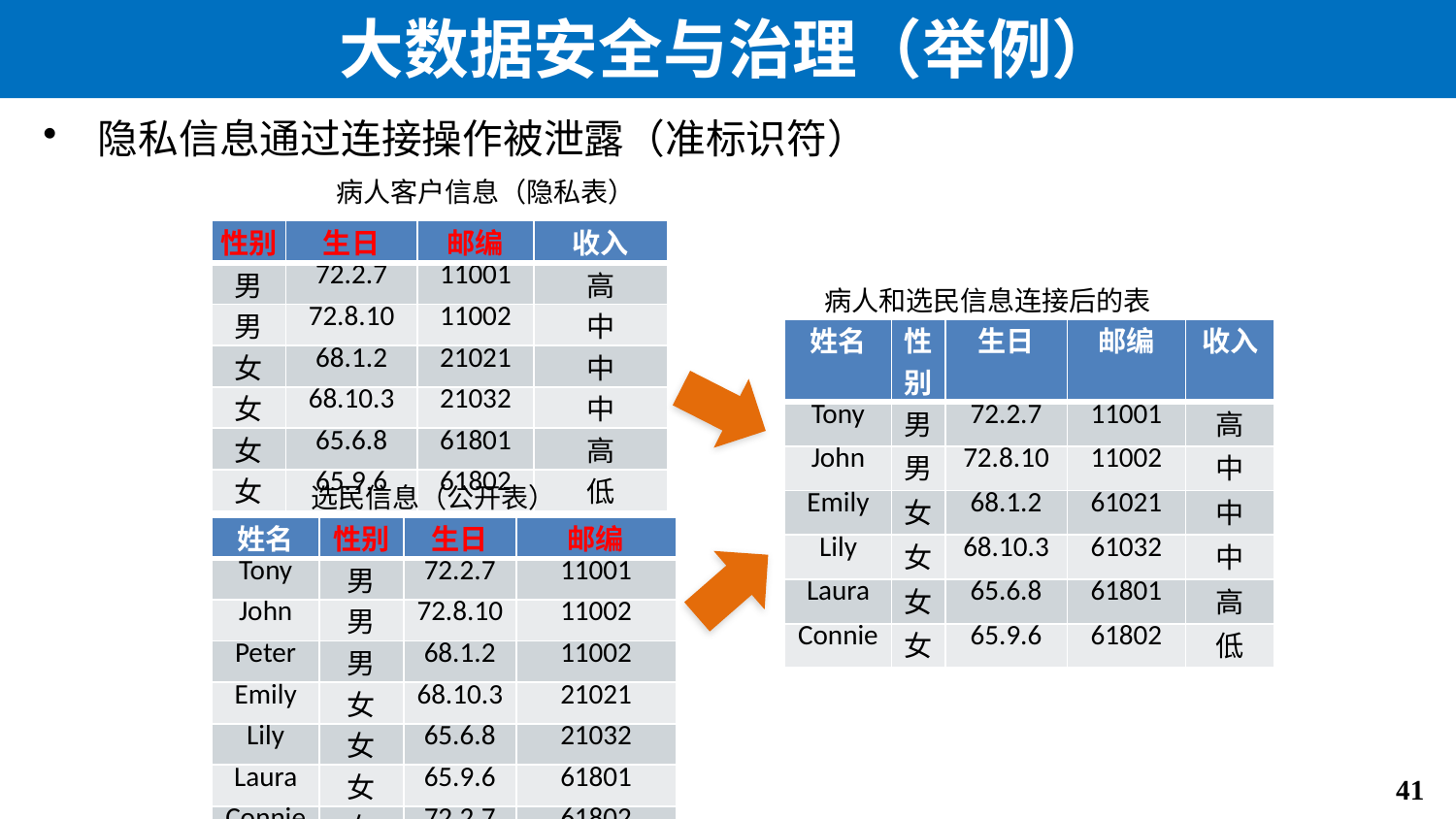

# 大数据安全与治理（举例）
隐私信息通过连接操作被泄露（准标识符）
病人客户信息（隐私表）
| 性别 | 生日 | 邮编 | 收入 |
| --- | --- | --- | --- |
| 男 | 72.2.7 | 11001 | 高 |
| 男 | 72.8.10 | 11002 | 中 |
| 女 | 68.1.2 | 21021 | 中 |
| 女 | 68.10.3 | 21032 | 中 |
| 女 | 65.6.8 | 61801 | 高 |
| 女 | 65.9.6 | 61802 | 低 |
病人和选民信息连接后的表
| 姓名 | 性别 | 生日 | 邮编 | 收入 |
| --- | --- | --- | --- | --- |
| Tony | 男 | 72.2.7 | 11001 | 高 |
| John | 男 | 72.8.10 | 11002 | 中 |
| Emily | 女 | 68.1.2 | 61021 | 中 |
| Lily | 女 | 68.10.3 | 61032 | 中 |
| Laura | 女 | 65.6.8 | 61801 | 高 |
| Connie | 女 | 65.9.6 | 61802 | 低 |

选民信息（公开表）
| 姓名 | 性别 | 生日 | 邮编 |
| --- | --- | --- | --- |
| Tony | 男 | 72.2.7 | 11001 |
| John | 男 | 72.8.10 | 11002 |
| Peter | 男 | 68.1.2 | 11002 |
| Emily | 女 | 68.10.3 | 21021 |
| Lily | 女 | 65.6.8 | 21032 |
| Laura | 女 | 65.9.6 | 61801 |
| Connie | 女 | 72.2.7 | 61802 |